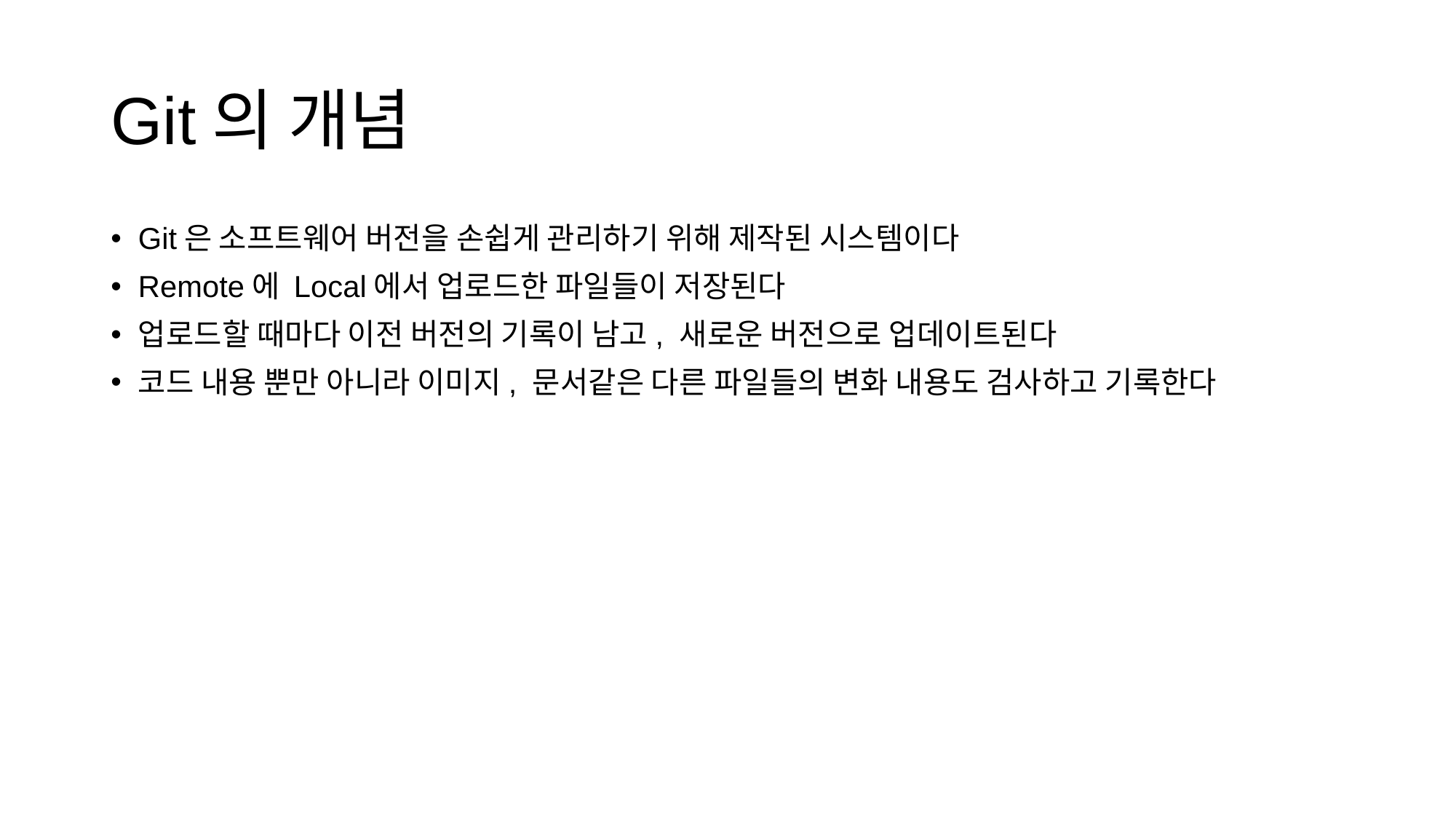

# Git의 개념
Git은 소프트웨어 버전을 손쉽게 관리하기 위해 제작된 시스템이다
Remote에 Local에서 업로드한 파일들이 저장된다
업로드할 때마다 이전 버전의 기록이 남고, 새로운 버전으로 업데이트된다
코드 내용 뿐만 아니라 이미지, 문서같은 다른 파일들의 변화 내용도 검사하고 기록한다